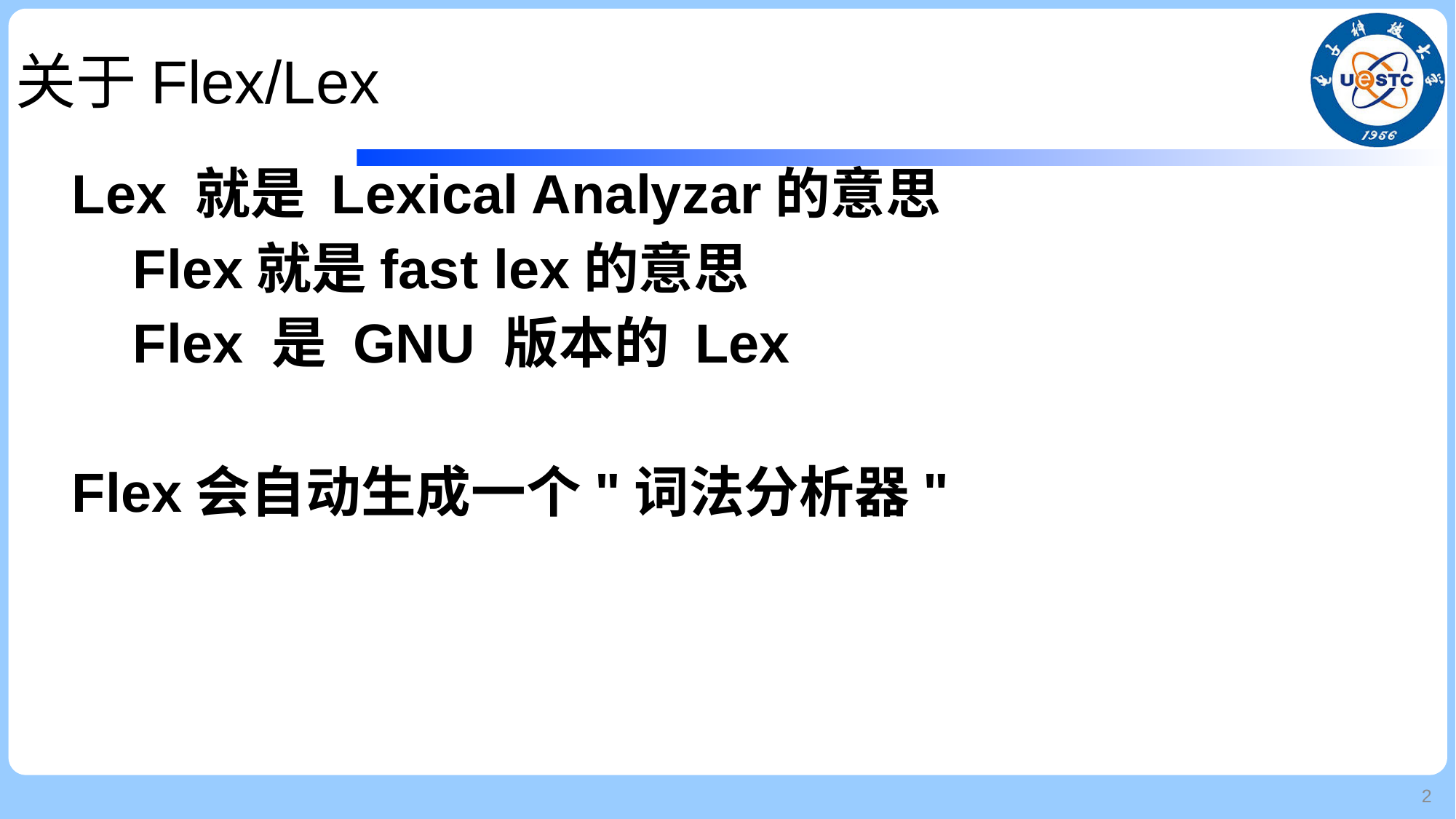

关于Flex/Lex
Lex 就是 Lexical Analyzar的意思
    Flex就是fast lex的意思
    Flex 是 GNU 版本的 Lex

Flex会自动生成一个"词法分析器"

2